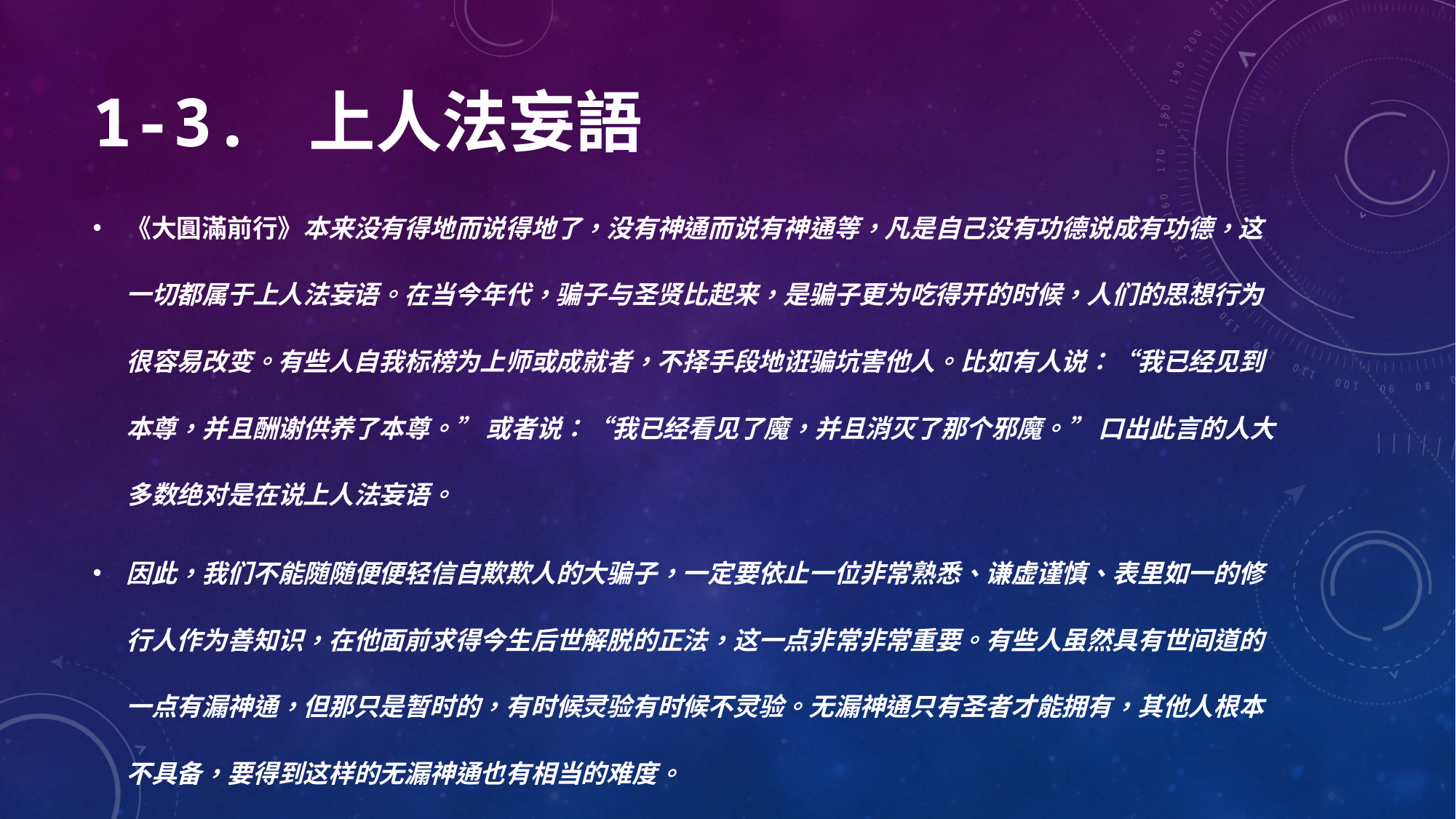

# 1-3. 上人法妄語
《大圓滿前行》本来没有得地而说得地了，没有神通而说有神通等，凡是自己没有功德说成有功德，这一切都属于上人法妄语。在当今年代，骗子与圣贤比起来，是骗子更为吃得开的时候，人们的思想行为很容易改变。有些人自我标榜为上师或成就者，不择手段地诳骗坑害他人。比如有人说：“我已经见到本尊，并且酬谢供养了本尊。” 或者说：“我已经看见了魔，并且消灭了那个邪魔。” 口出此言的人大多数绝对是在说上人法妄语。
因此，我们不能随随便便轻信自欺欺人的大骗子，一定要依止一位非常熟悉、谦虚谨慎、表里如一的修行人作为善知识，在他面前求得今生后世解脱的正法，这一点非常非常重要。有些人虽然具有世间道的一点有漏神通，但那只是暂时的，有时候灵验有时候不灵验。无漏神通只有圣者才能拥有，其他人根本不具备，要得到这样的无漏神通也有相当的难度。